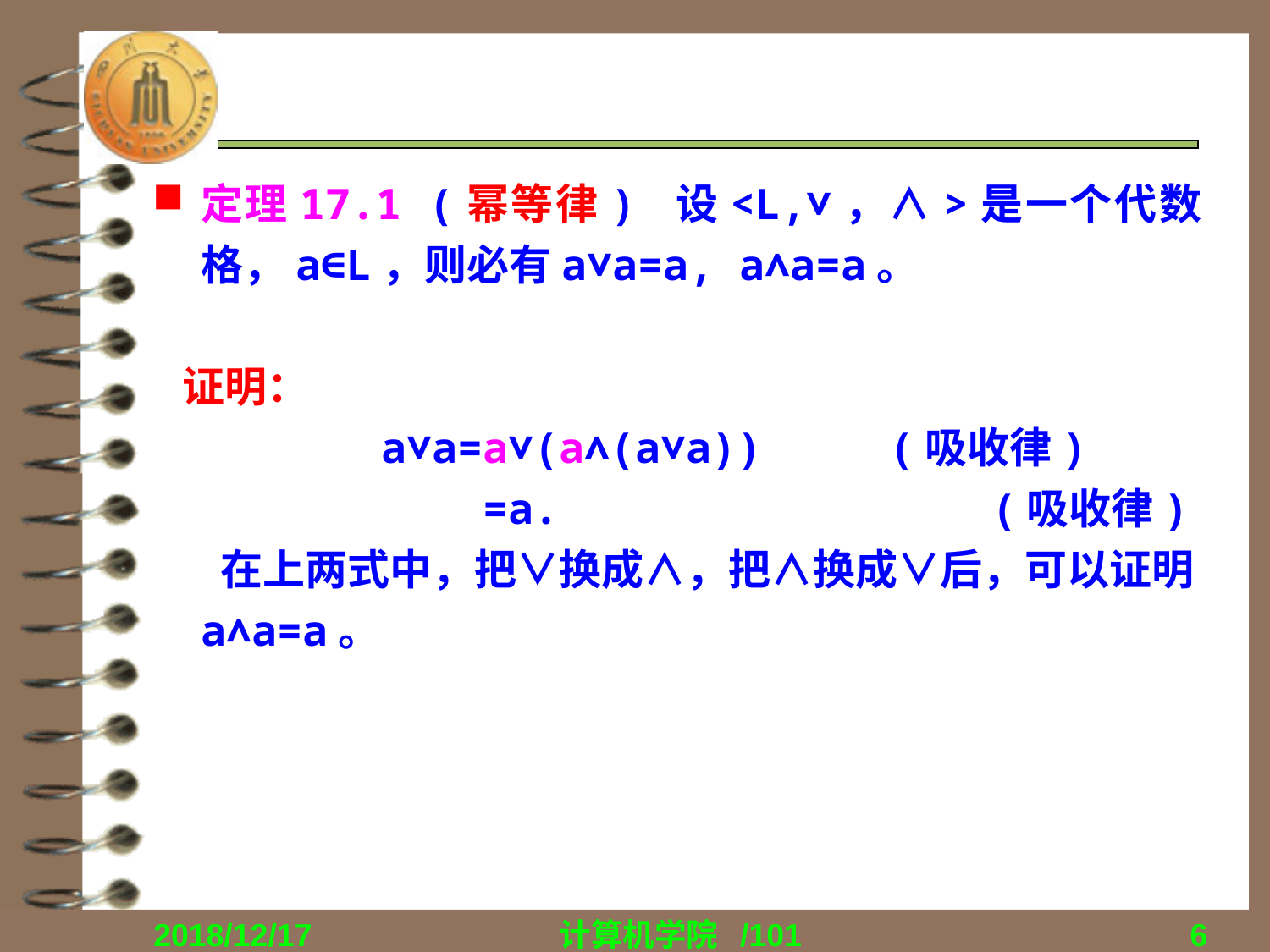

#
定理17.1 (幂等律) 设<L,∨，∧>是一个代数格，a∈L，则必有a∨a=a, a∧a=a。

  证明：
         a∨a=a∨(a∧(a∨a))     (吸收律)
             =a.                 (吸收律)
      在上两式中，把∨换成∧，把∧换成∨后，可以证明a∧a=a。
2018/12/17
计算机学院  /101
6